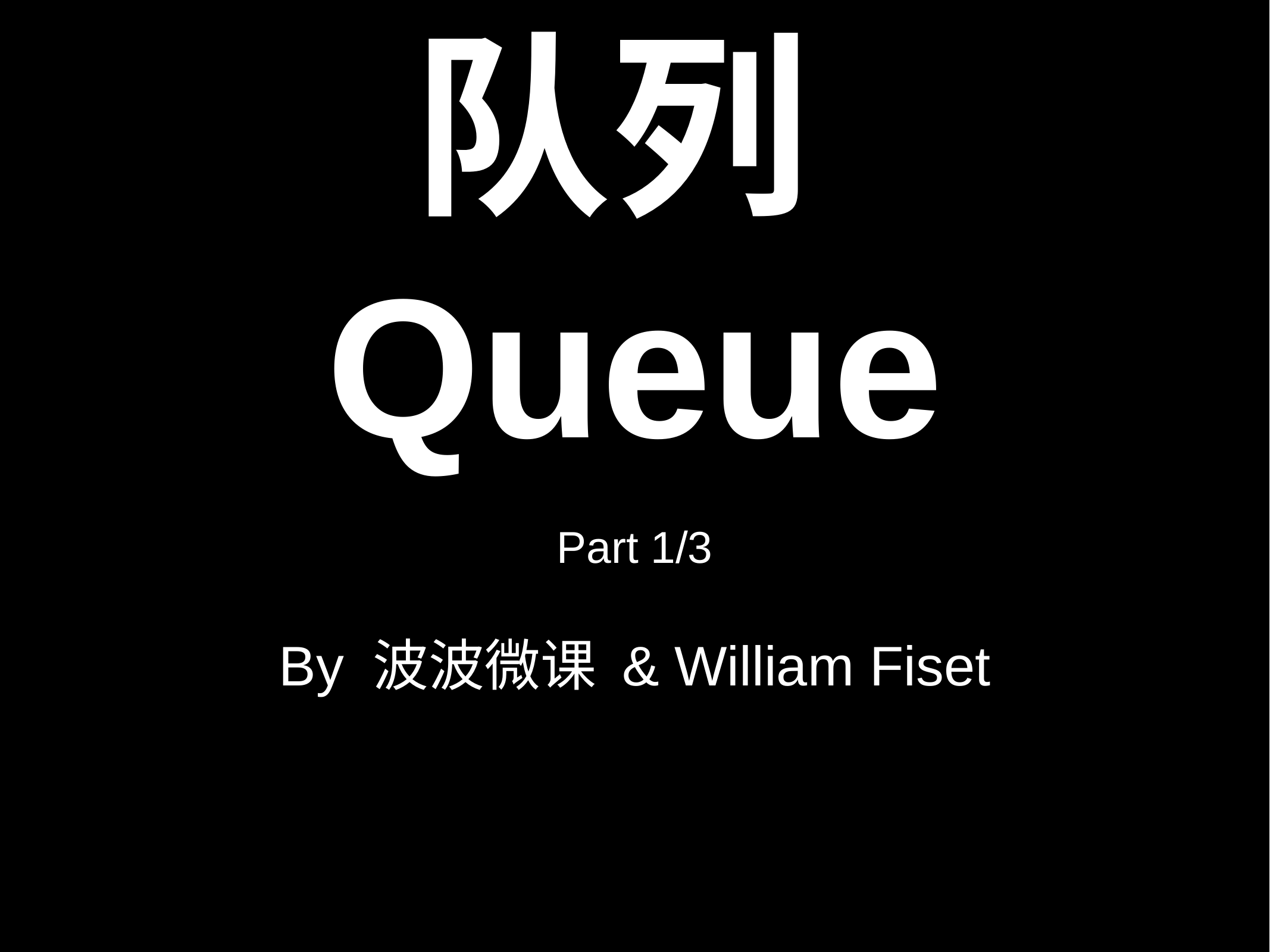

# 队列Queue
Part 1/3
By 波波微课 & William Fiset